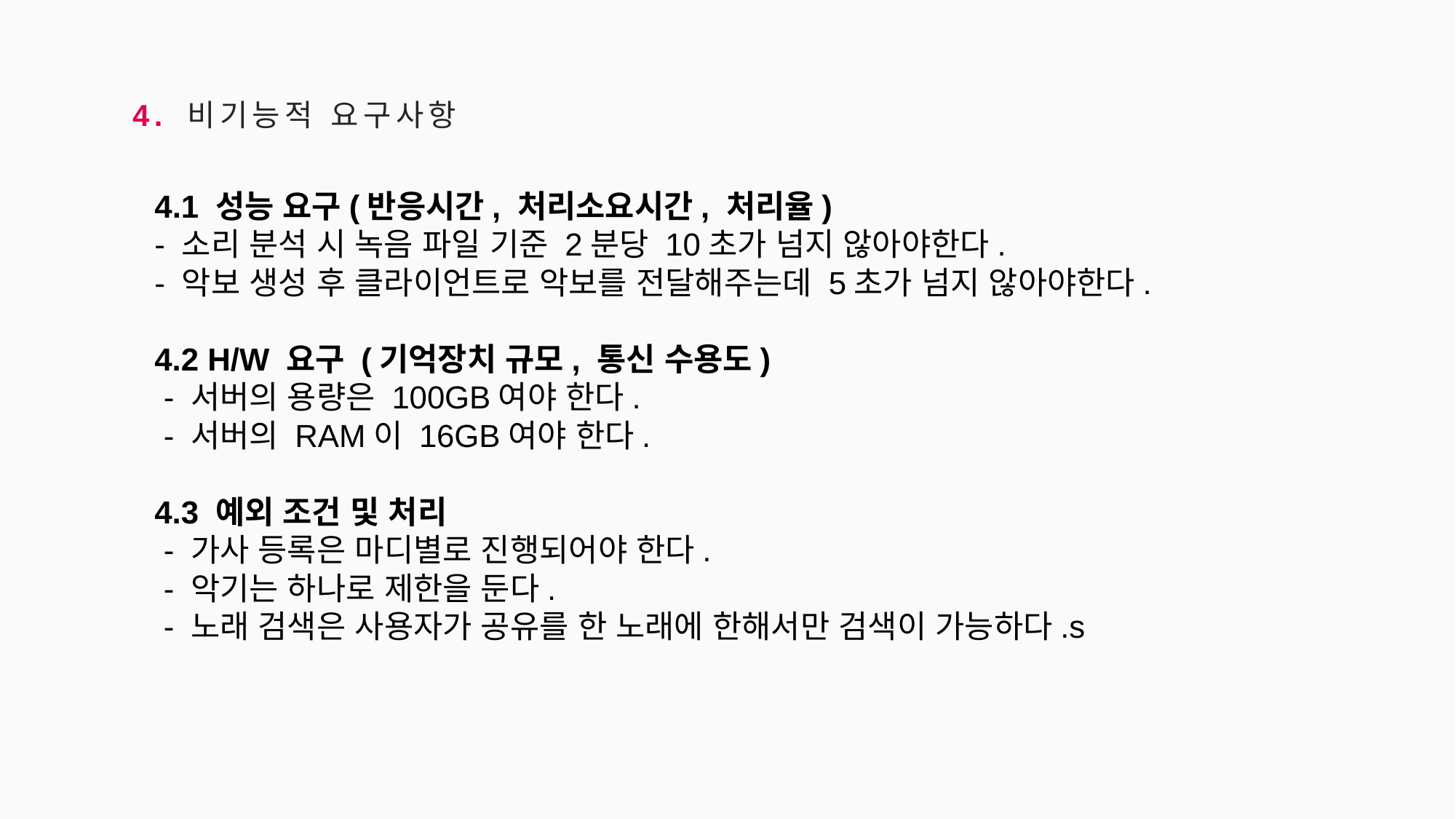

4. 비기능적 요구사항
4.1 성능 요구(반응시간, 처리소요시간, 처리율)
- 소리 분석 시 녹음 파일 기준 2분당 10초가 넘지 않아야한다.
- 악보 생성 후 클라이언트로 악보를 전달해주는데 5초가 넘지 않아야한다.

4.2 H/W 요구 (기억장치 규모, 통신 수용도)
 - 서버의 용량은 100GB여야 한다.
 - 서버의 RAM이 16GB여야 한다.

4.3 예외 조건 및 처리
 - 가사 등록은 마디별로 진행되어야 한다.
 - 악기는 하나로 제한을 둔다.
 - 노래 검색은 사용자가 공유를 한 노래에 한해서만 검색이 가능하다.s
HumOn
조용한 곳에서 허밍 즉 목소리를 녹음하여
해당 주파수를 분석하여 단음 멜로디 악보를 생성해준다.